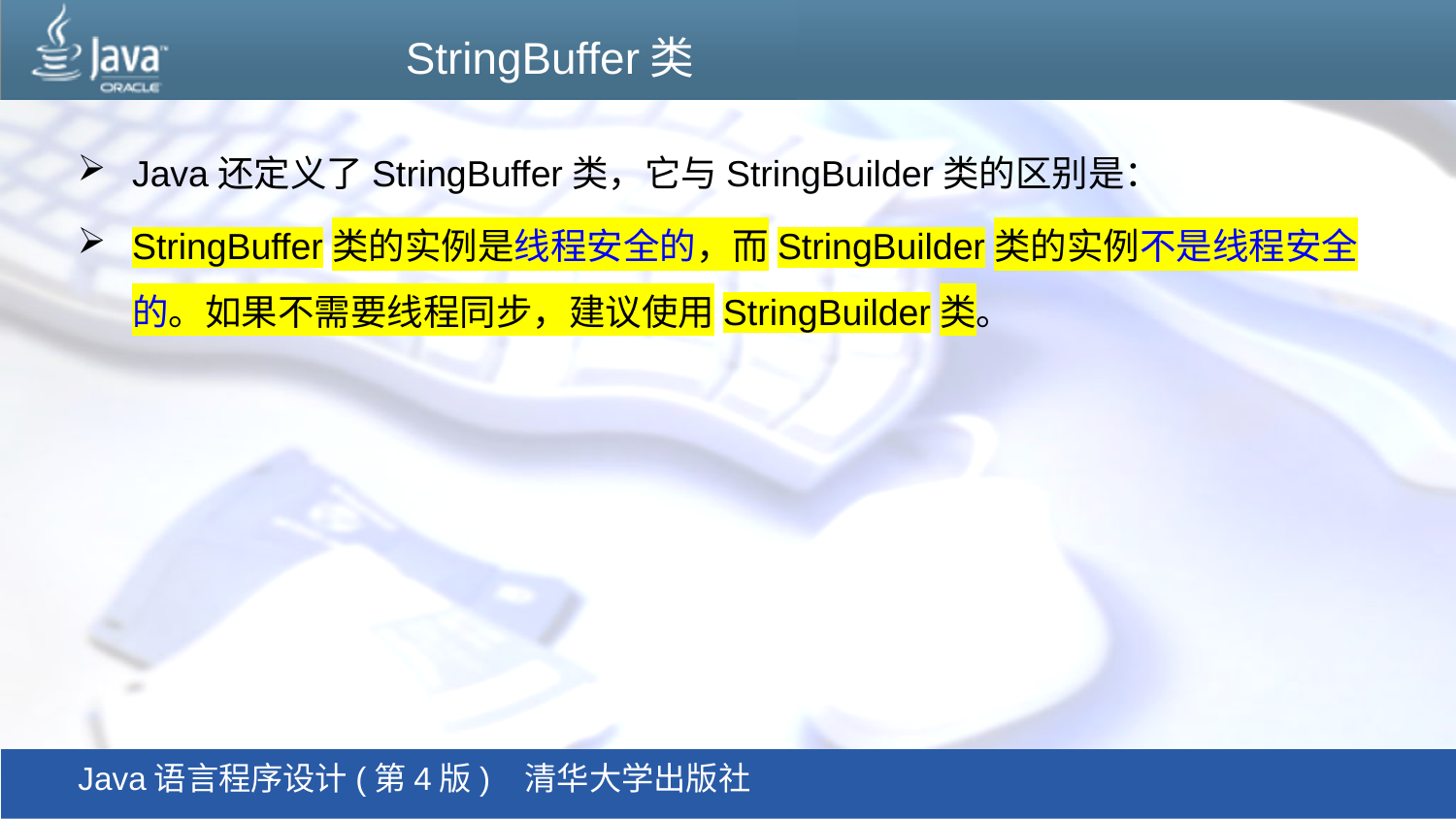

# StringBuffer类
Java还定义了StringBuffer类，它与StringBuilder类的区别是：
StringBuffer类的实例是线程安全的，而StringBuilder类的实例不是线程安全的。如果不需要线程同步，建议使用StringBuilder类。